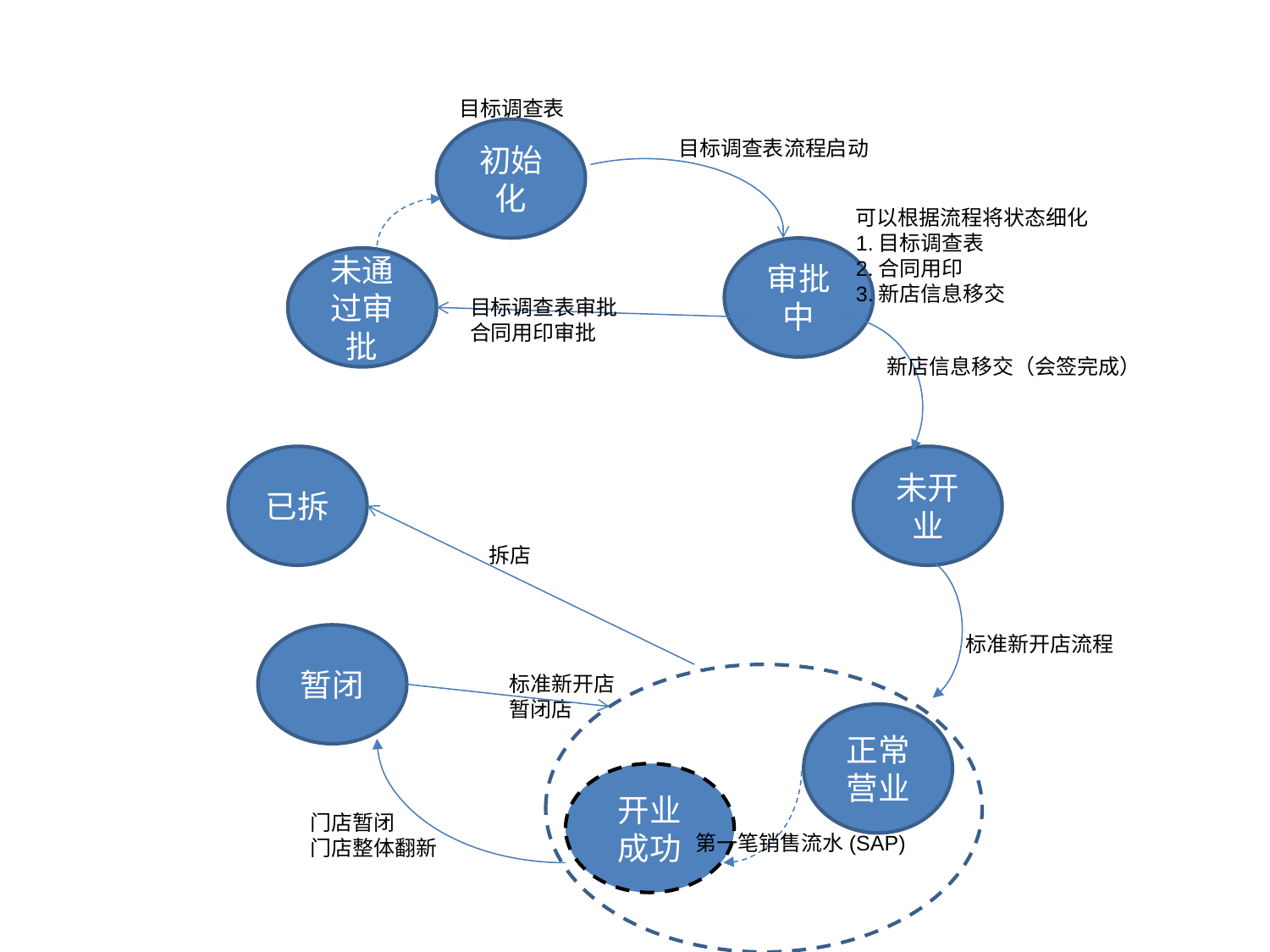

目标调查表
初始化
目标调查表流程启动

可以根据流程将状态细化
1.目标调查表
2.合同用印
3.新店信息移交
审批中
未通过审批
目标调查表审批
合同用印审批

新店信息移交（会签完成）
已拆
未开业
拆店

暂闭
标准新开店流程
标准新开店
暂闭店

正常营业
开业成功
门店暂闭
门店整体翻新
第一笔销售流水(SAP)